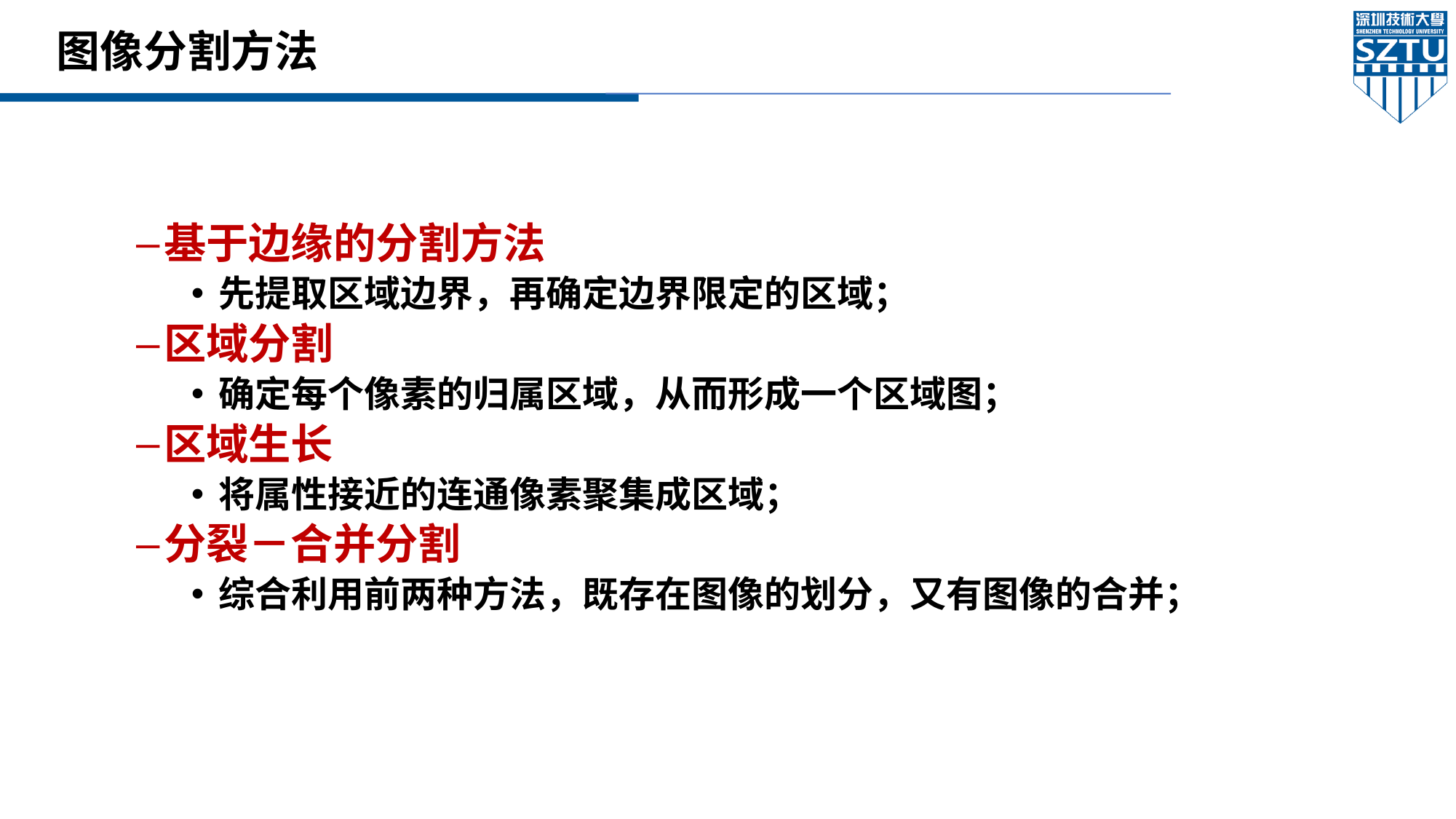

# 图像分割方法

基于边缘的分割方法
先提取区域边界，再确定边界限定的区域；
区域分割
确定每个像素的归属区域，从而形成一个区域图；
区域生长
将属性接近的连通像素聚集成区域；
分裂－合并分割
综合利用前两种方法，既存在图像的划分，又有图像的合并；